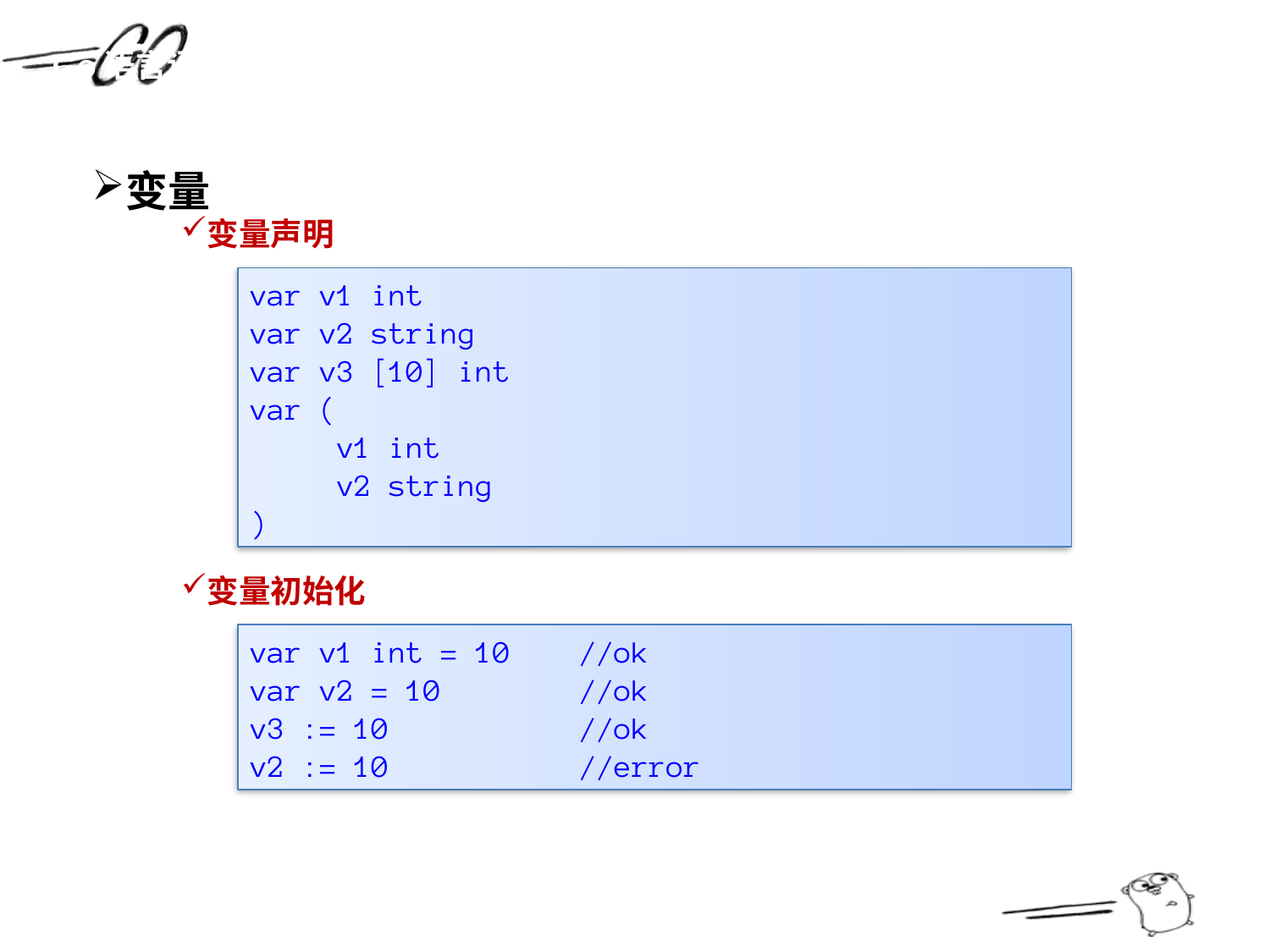

Go语言语法
变量
变量声明
var v1 int
var v2 string
var v3 [10] int
var (
     v1 int
     v2 string
)
变量初始化
var v1 int = 10    //ok
var v2 = 10        //ok
v3 := 10           //ok
v2 := 10           //error
17